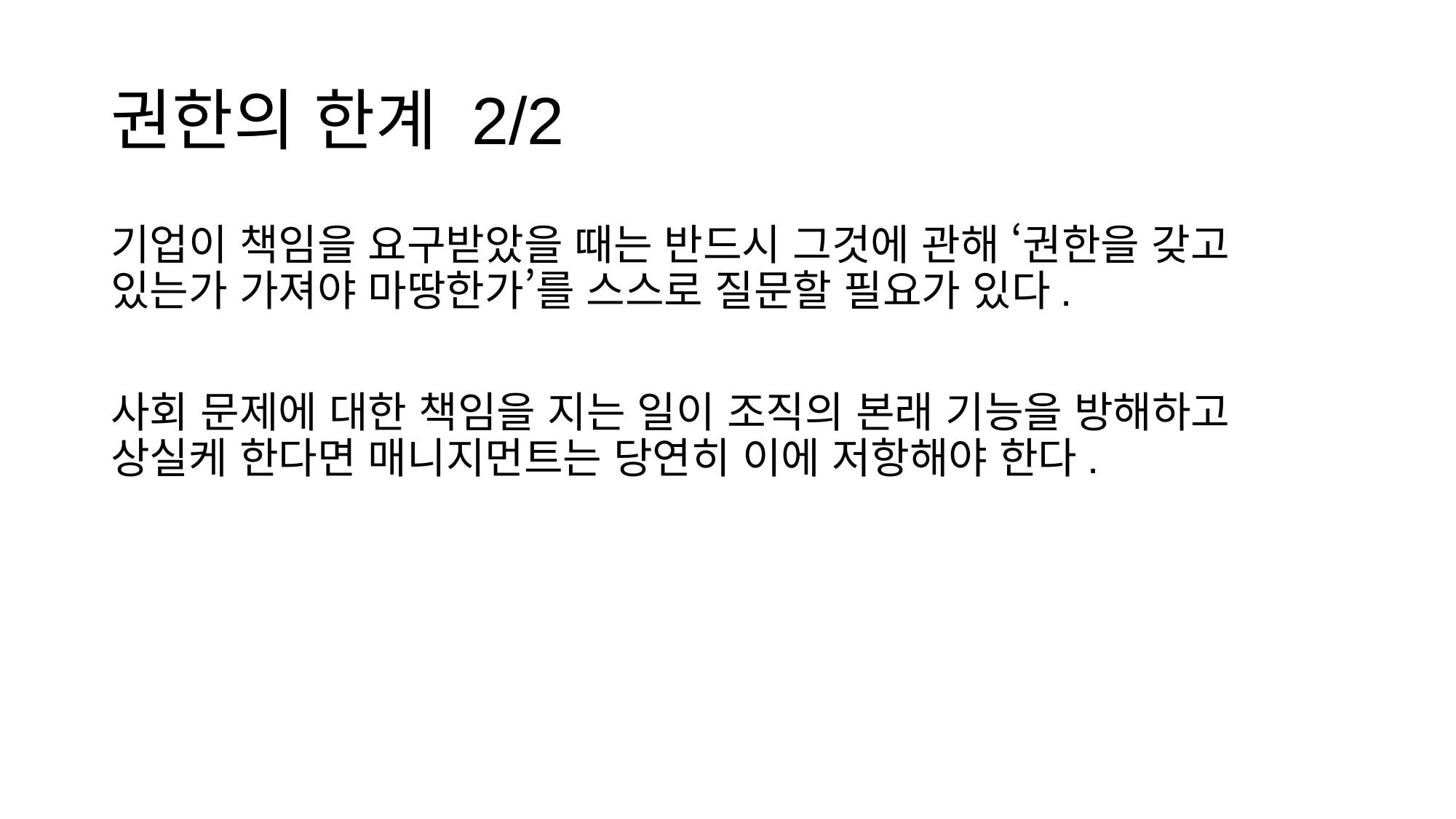

# 권한의 한계 2/2
기업이 책임을 요구받았을 때는 반드시 그것에 관해 ‘권한을 갖고 있는가 가져야 마땅한가’를 스스로 질문할 필요가 있다.

사회 문제에 대한 책임을 지는 일이 조직의 본래 기능을 방해하고 상실케 한다면 매니지먼트는 당연히 이에 저항해야 한다.